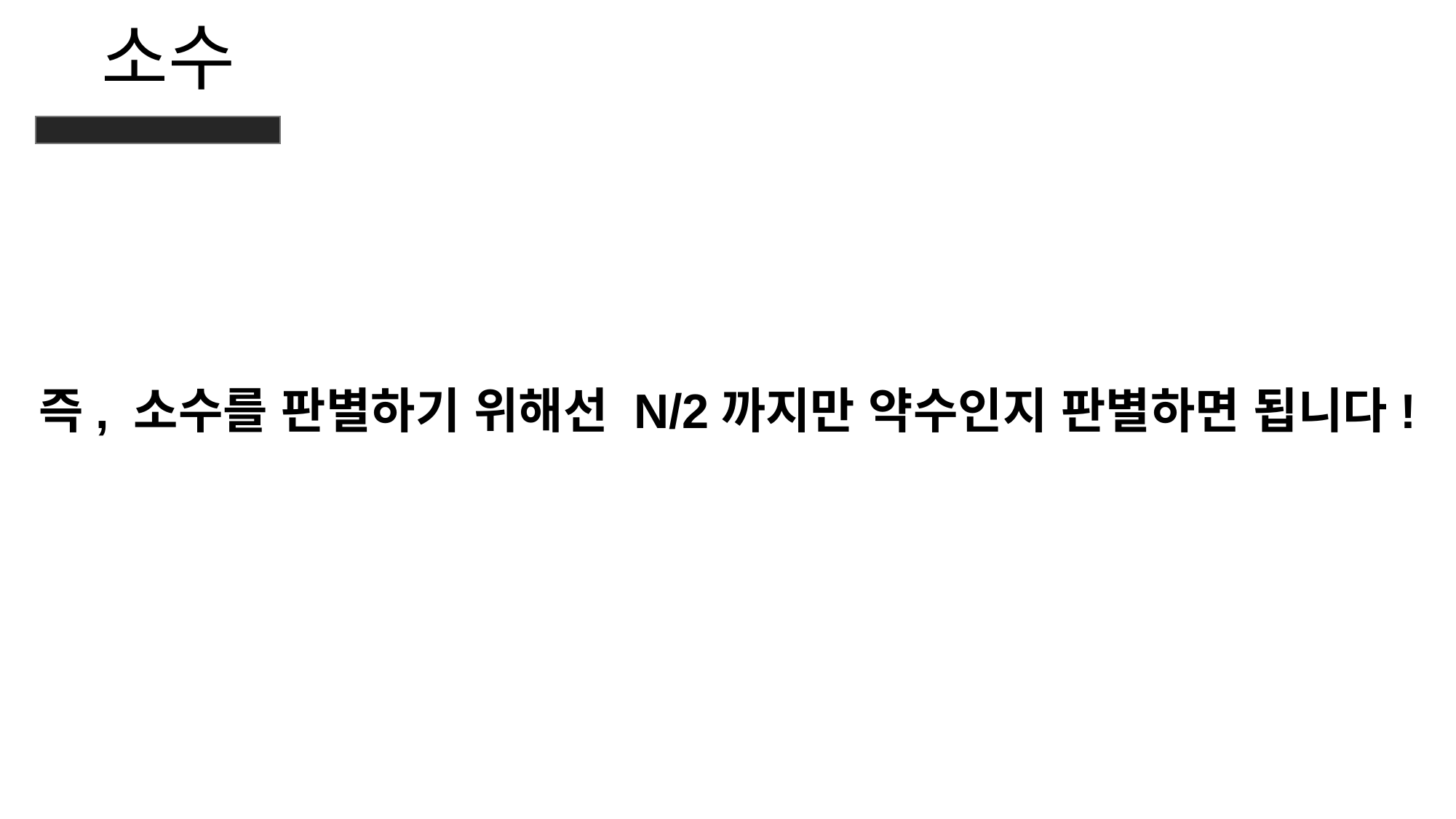

소수

즉, 소수를 판별하기 위해선 N/2까지만 약수인지 판별하면 됩니다!